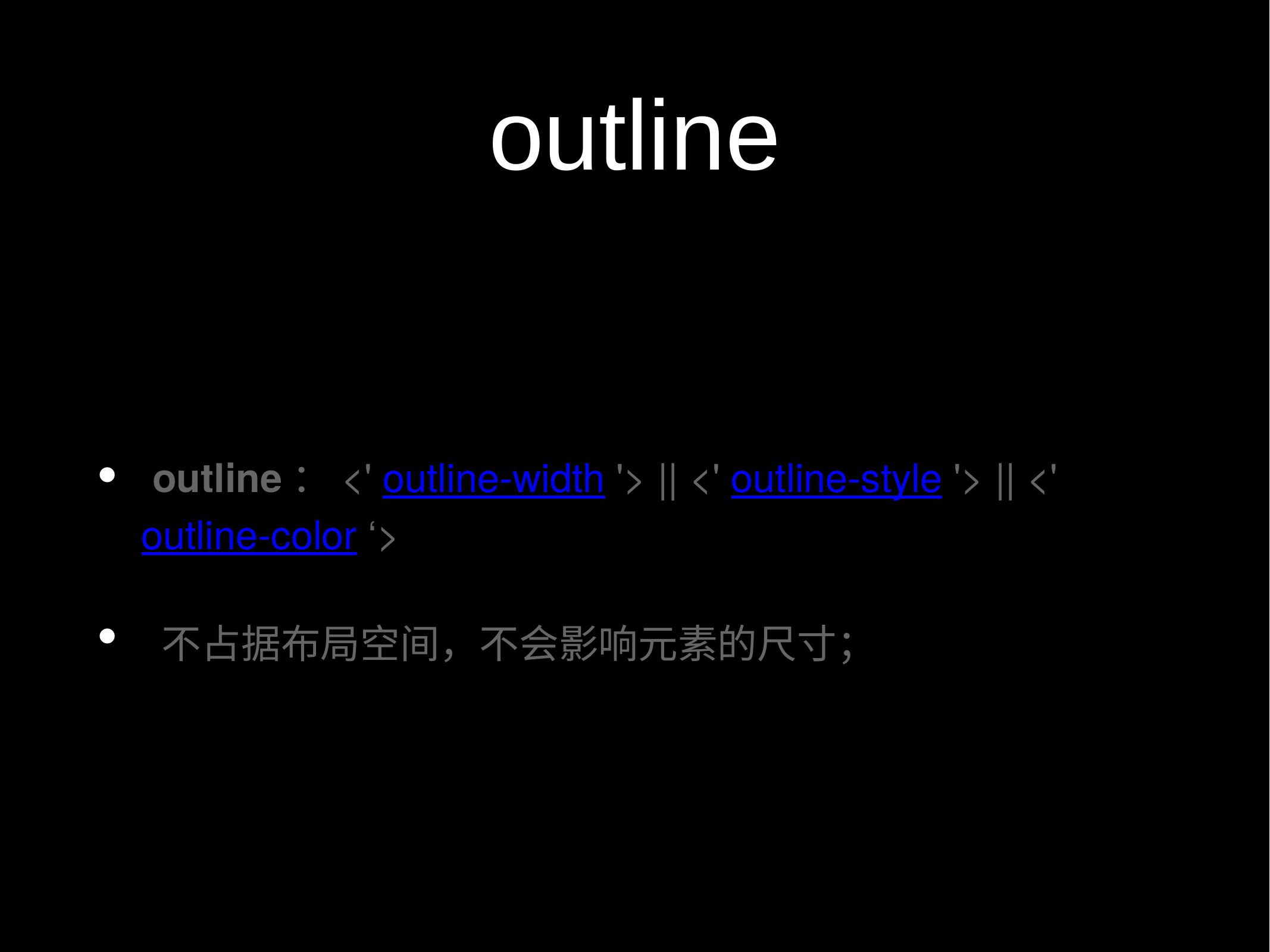

# outline
 outline：<' outline-width '> || <' outline-style '> || <' outline-color ‘>
 不占据布局空间，不会影响元素的尺寸；